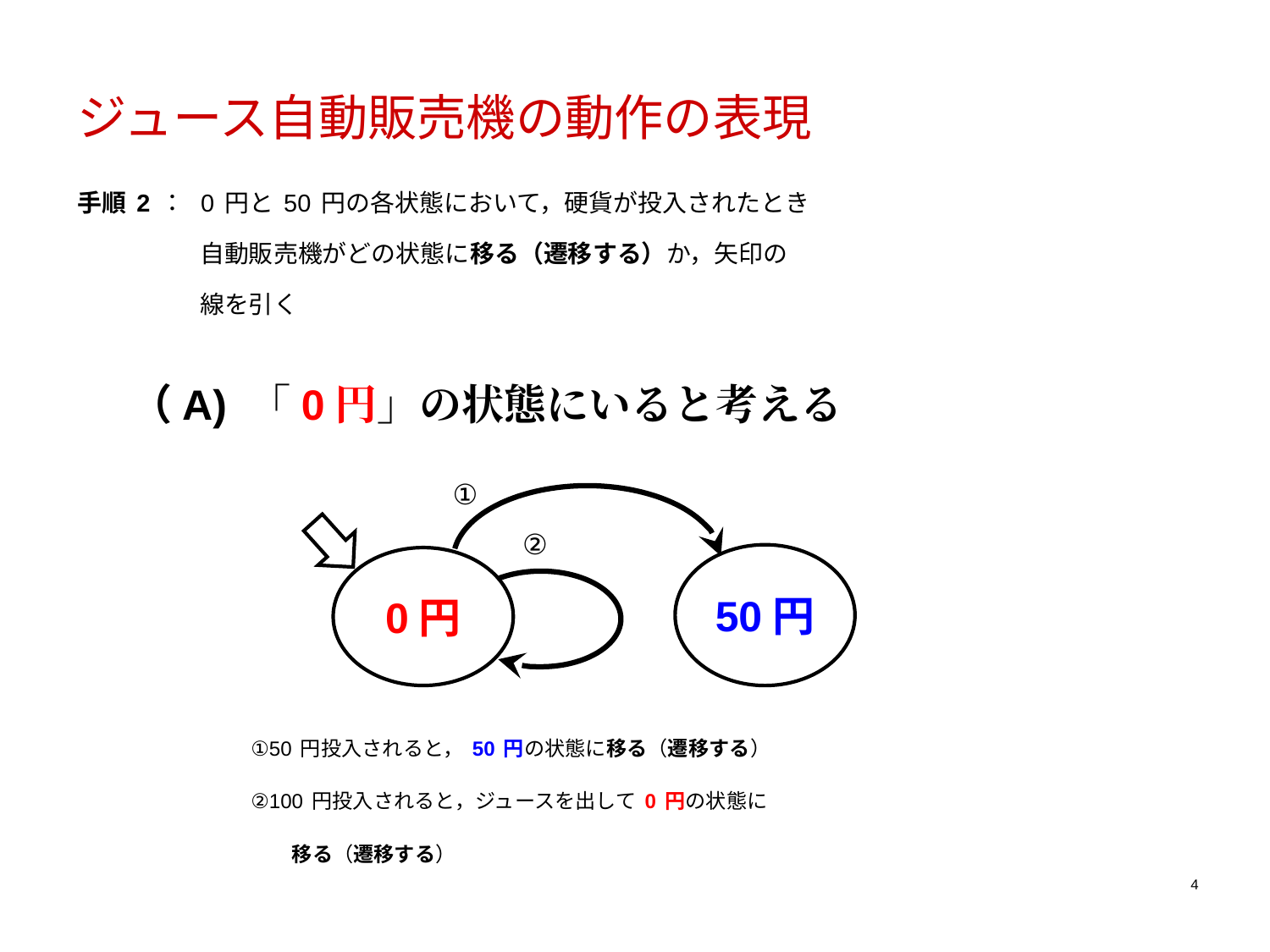

# ジュース自動販売機の動作の表現
手順2： 0円と50円の各状態において，硬貨が投入されたとき
　　　　　自動販売機がどの状態に移る（遷移する）か，矢印の
　　　　　線を引く
（A) 「0円」の状態にいると考える

①

②

50円
0円

①50円投入されると，50円の状態に移る（遷移する）
②100円投入されると，ジュースを出して0円の状態に
　　移る（遷移する）
4